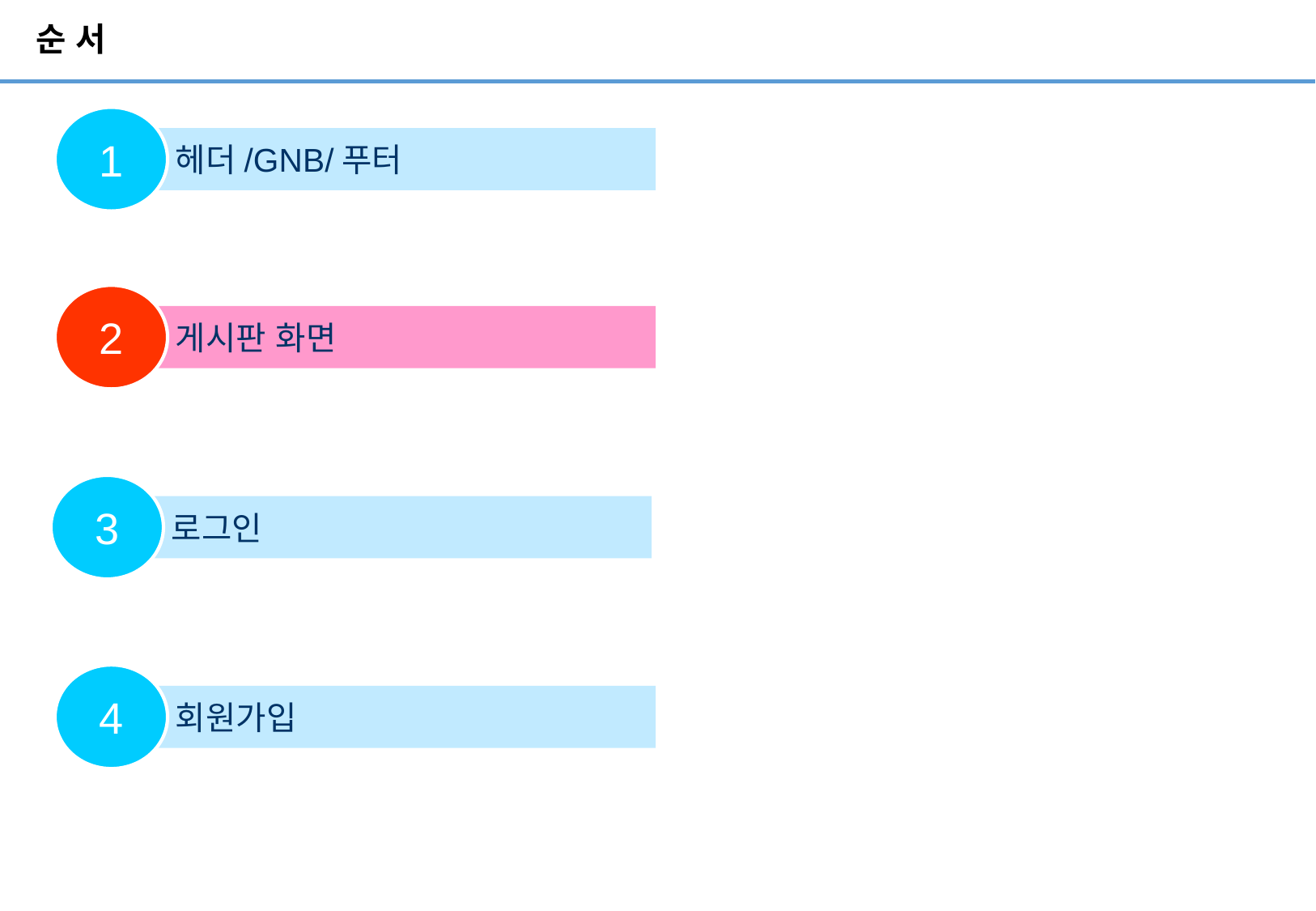

# 순 서

1
      헤더/GNB/푸터
2
      게시판 화면
3
      로그인
4
      회원가입